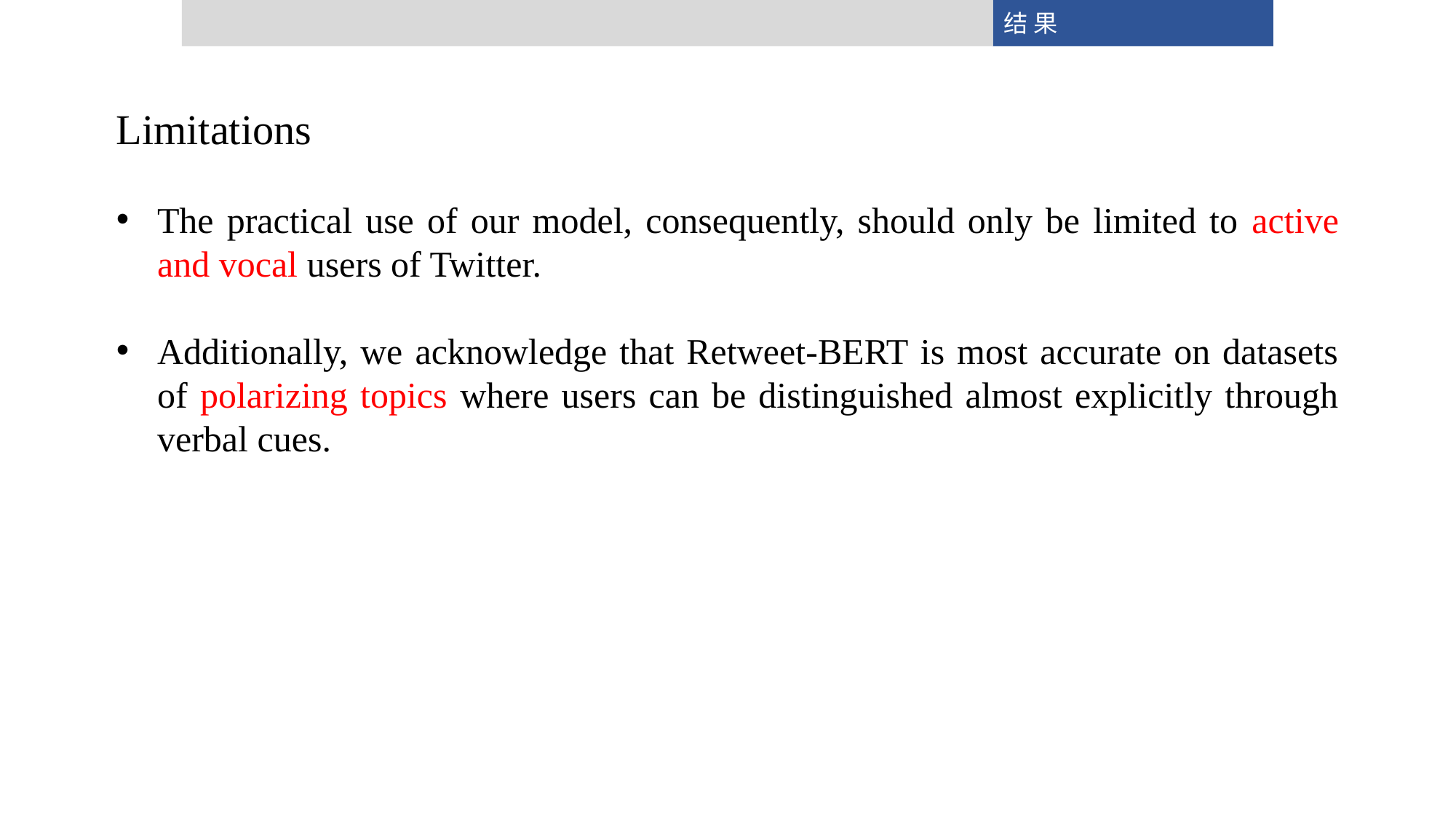

结 果
Limitations

The practical use of our model, consequently, should only be limited to active and vocal users of Twitter.

Additionally, we acknowledge that Retweet-BERT is most accurate on datasets of polarizing topics where users can be distinguished almost explicitly through verbal cues.